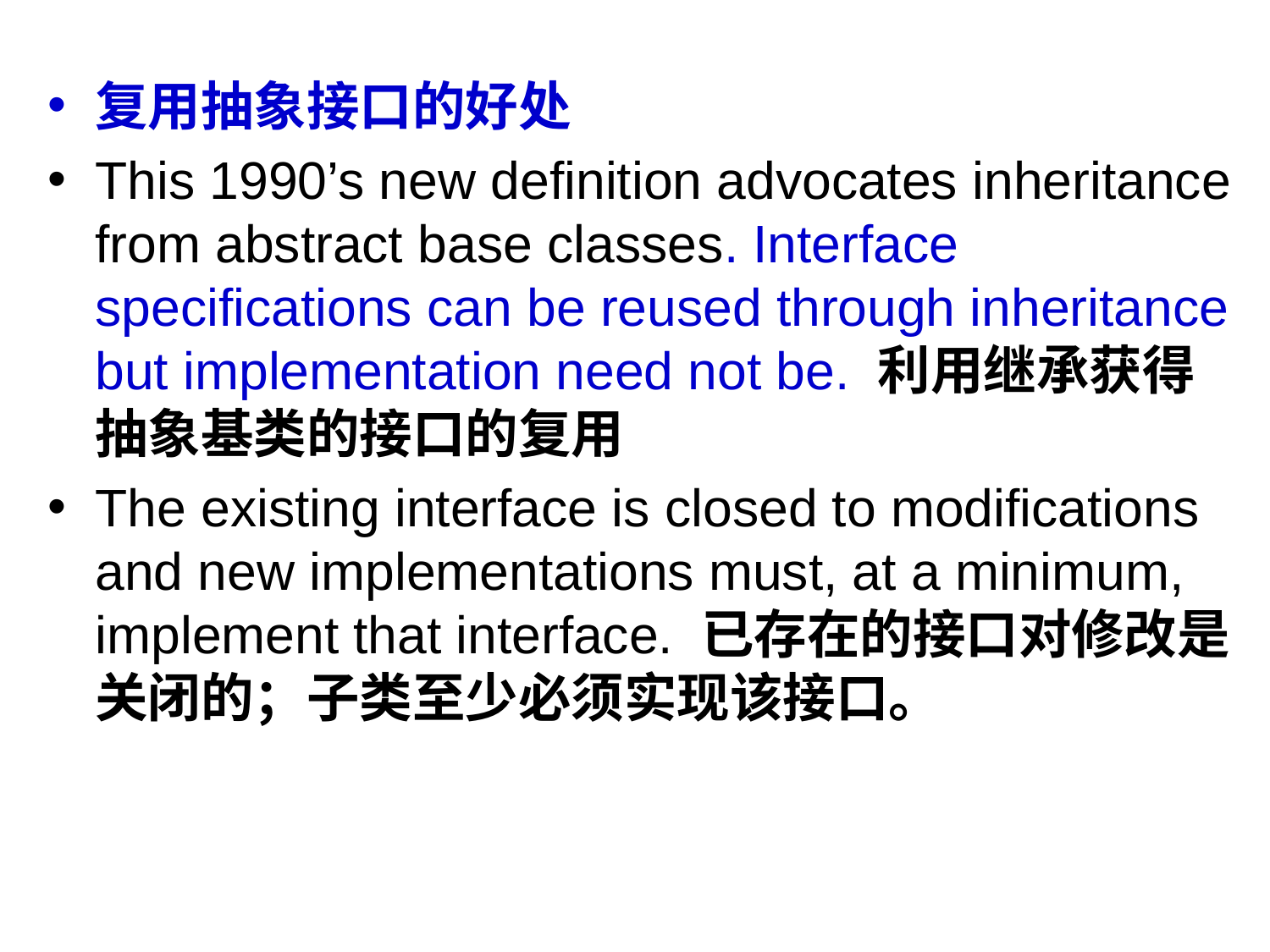

复用抽象接口的好处
This 1990’s new definition advocates inheritance from abstract base classes. Interface specifications can be reused through inheritance but implementation need not be. 利用继承获得抽象基类的接口的复用
The existing interface is closed to modifications and new implementations must, at a minimum, implement that interface. 已存在的接口对修改是关闭的；子类至少必须实现该接口。